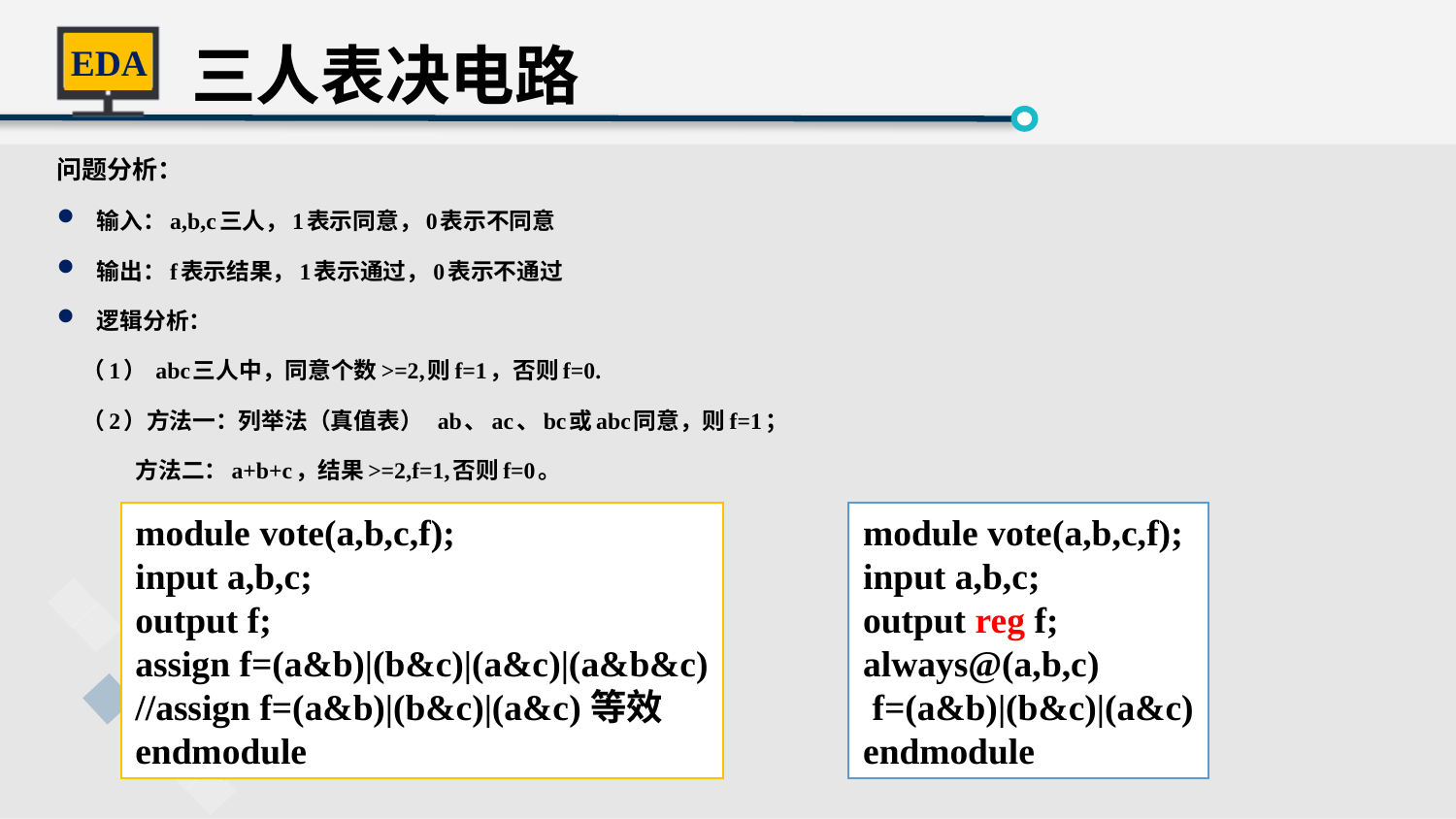

三人表决电路
问题分析：
输入：a,b,c三人，1表示同意，0表示不同意
输出：f表示结果，1表示通过，0表示不通过
逻辑分析：
    （1） abc三人中，同意个数>=2,则f=1，否则f=0.
    （2）方法一：列举法（真值表）  ab、ac、bc或abc同意，则f=1；
              方法二：a+b+c，结果>=2,f=1,否则f=0。
module vote(a,b,c,f);
input a,b,c;
output f;
assign f=(a&b)|(b&c)|(a&c)|(a&b&c)
//assign f=(a&b)|(b&c)|(a&c)等效
endmodule
module vote(a,b,c,f);
input a,b,c;
output reg f;
always@(a,b,c)
 f=(a&b)|(b&c)|(a&c)
endmodule